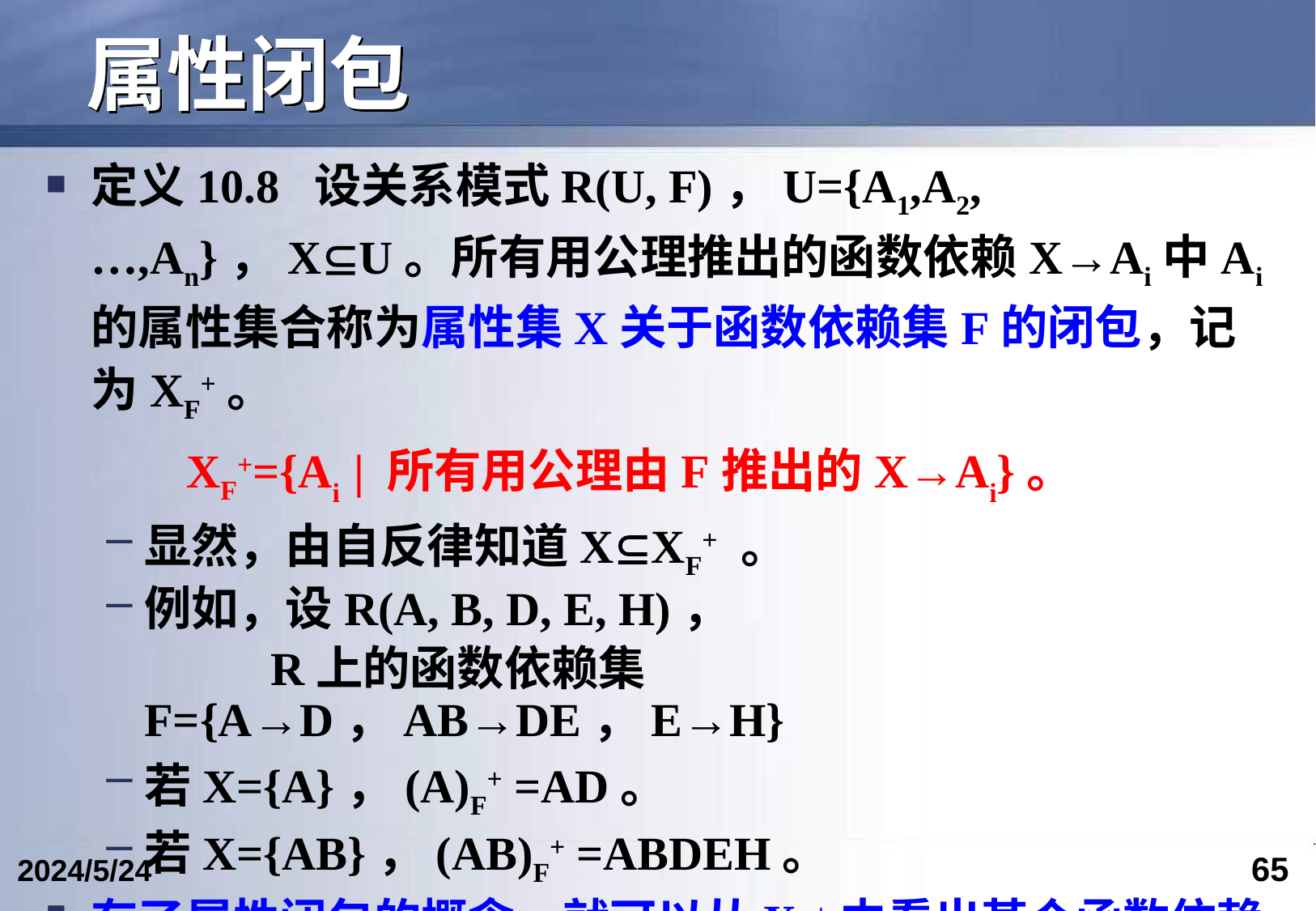

# 属性闭包
定义10.8  设关系模式R(U, F)，U={A1,A2,…,An}，X⊆U。所有用公理推出的函数依赖X→Ai中Ai的属性集合称为属性集X关于函数依赖集F的闭包，记为XF+。
            XF+={Ai  | 所有用公理由F推出的X→Ai}。
显然，由自反律知道X⊆XF+ 。
例如，设R(A, B, D, E, H)，
              R上的函数依赖集F={A→D，AB→DE，E→H}
若X={A}，(A)F+ =AD。
若X={AB}，(AB)F+ =ABDEH。
有了属性闭包的概念，就可以从XF+中看出某个函数依赖X→Y是否能够用公理从F中推出。
65
2024/5/24